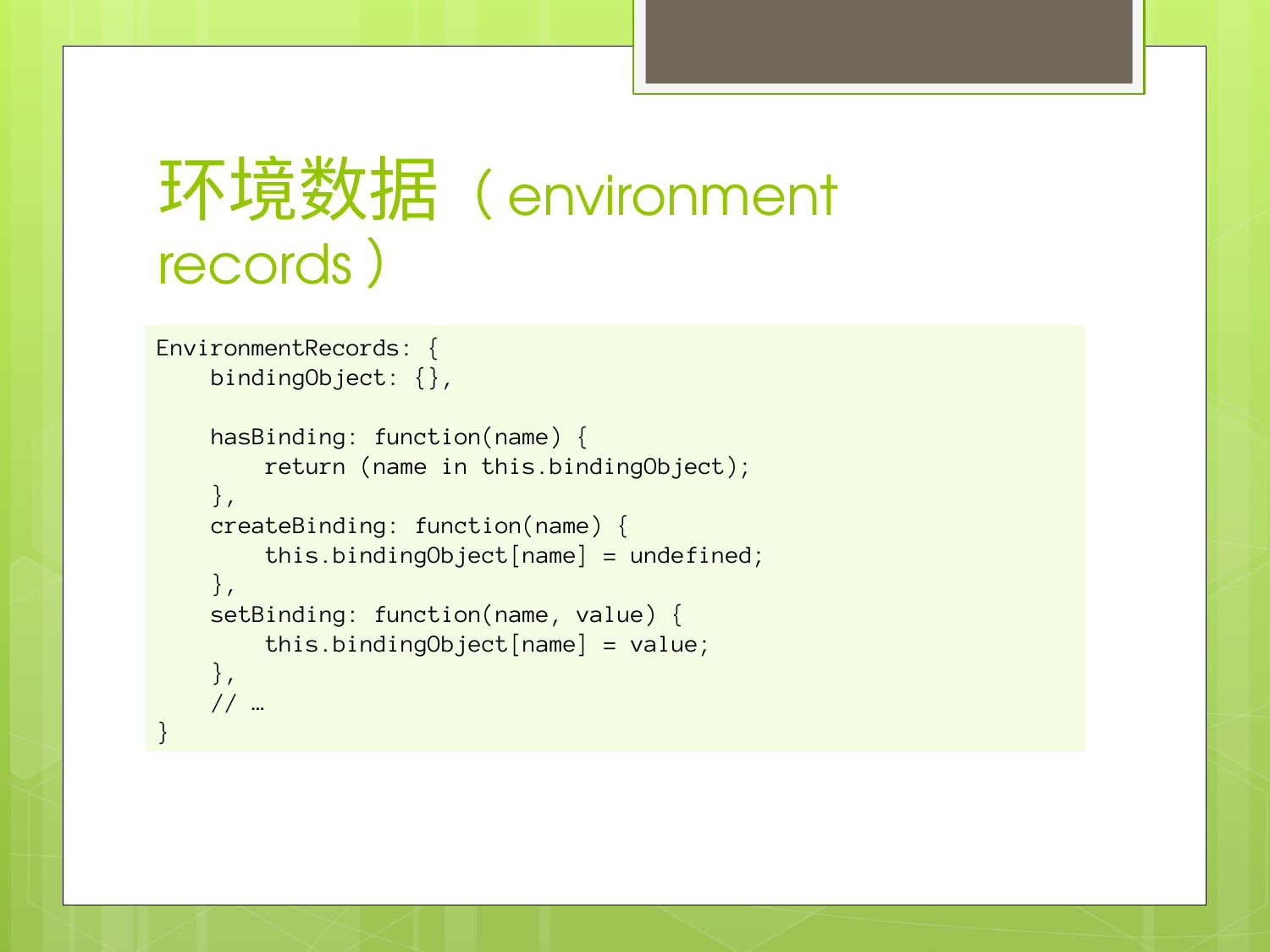

# 环境数据（environment records）
EnvironmentRecords: {
    bindingObject: {},

    hasBinding: function(name) {
        return (name in this.bindingObject);
    },
    createBinding: function(name) {
        this.bindingObject[name] = undefined;
    },
    setBinding: function(name, value) {
        this.bindingObject[name] = value;
    },
    // …
}